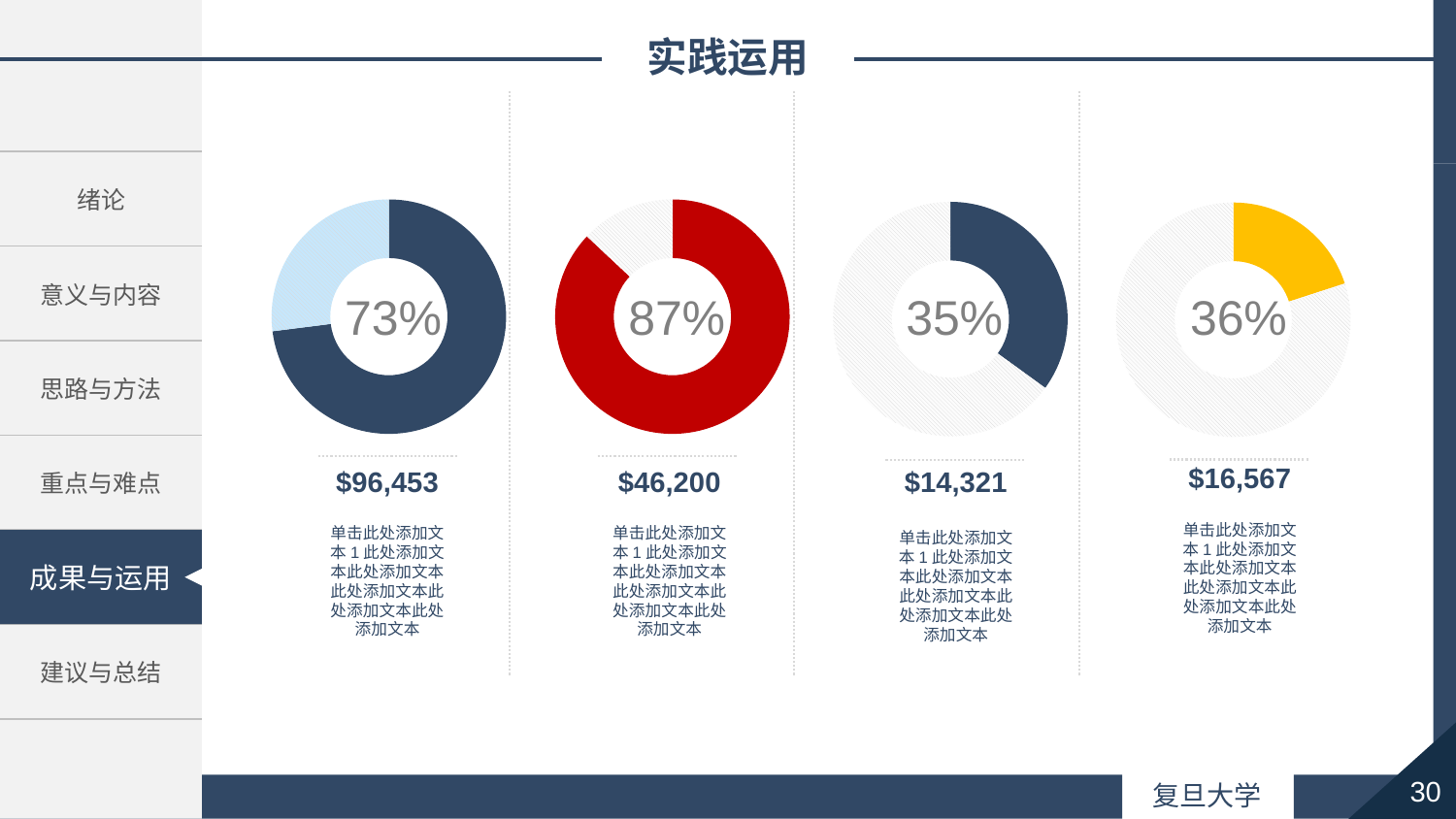

实践运用

### Chart

| Category | Column1 |
|---|---|
|  | 73.0 |
|  | 27.0 |

### Chart

| Category | Column1 |
|---|---|
|  | 87.0 |
|  | 13.0 |

### Chart

| Category | Column1 |
|---|---|
|  | 35.0 |
|  | 65.0 |

### Chart

| Category | Column1 |
|---|---|
|  | 20.0 |
|  | 80.0 |
35%
73%
87%
36%
$16,567
单击此处添加文本1此处添加文本此处添加文本此处添加文本此处添加文本此处添加文本
$96,453

单击此处添加文本1此处添加文本此处添加文本此处添加文本此处添加文本此处添加文本
$46,200
单击此处添加文本1此处添加文本此处添加文本此处添加文本此处添加文本此处添加文本
$14,321
单击此处添加文本1此处添加文本此处添加文本此处添加文本此处添加文本此处添加文本